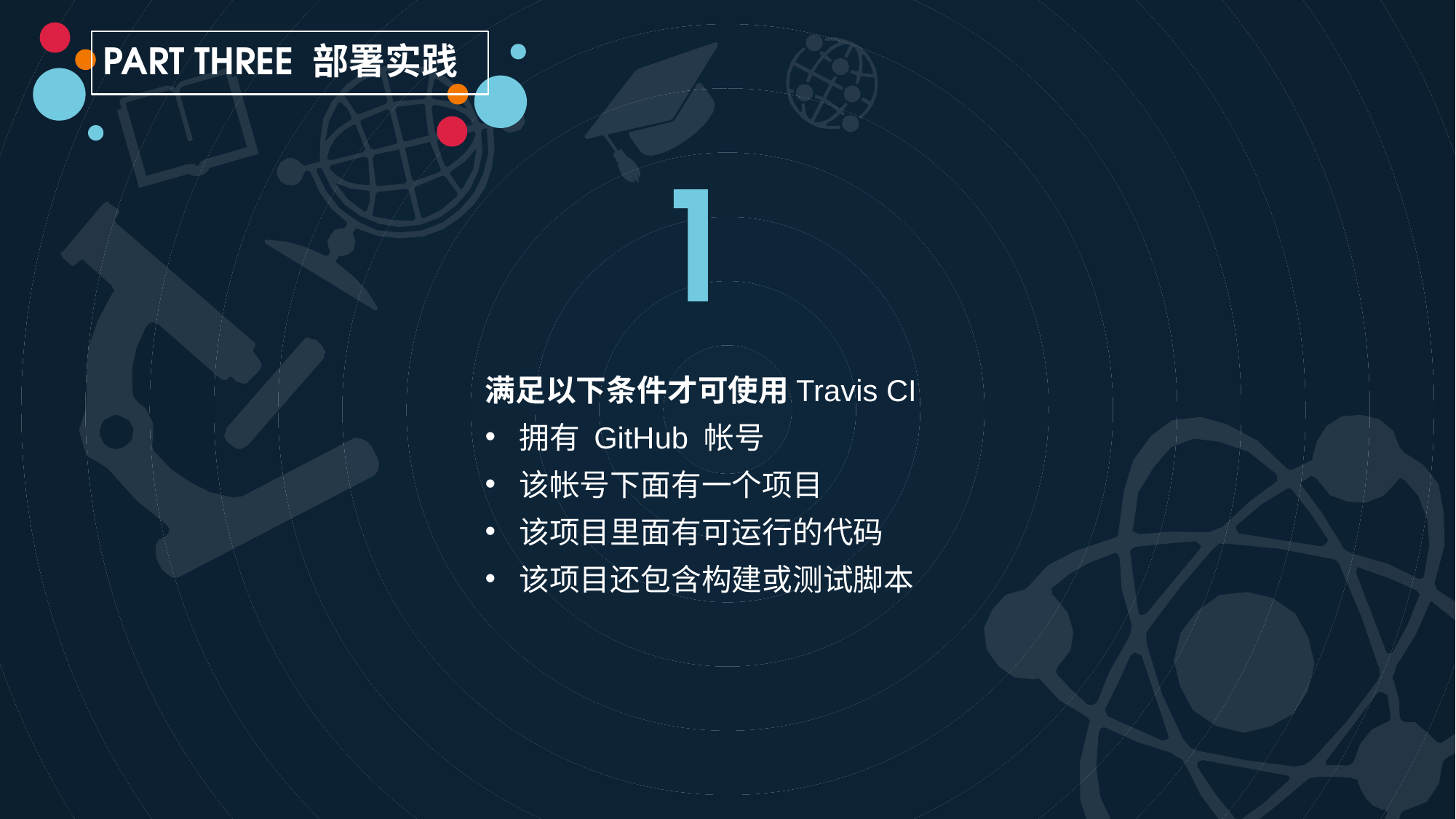

PART THREE 部署实践
1
满足以下条件才可使用Travis CI
拥有 GitHub 帐号
该帐号下面有一个项目
该项目里面有可运行的代码
该项目还包含构建或测试脚本